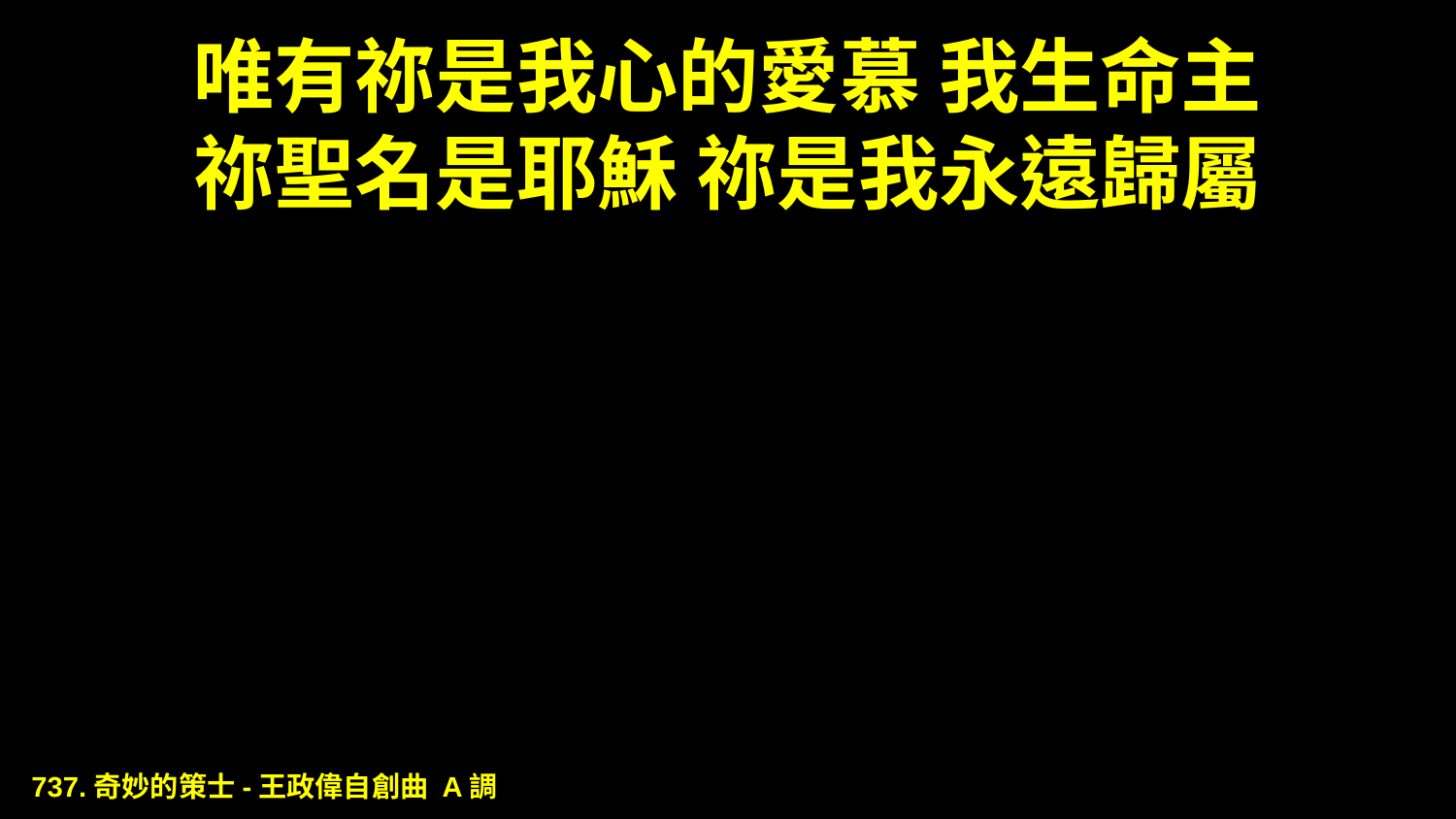

# 唯有祢是我心的愛慕 我生命主 祢聖名是耶穌 祢是我永遠歸屬
737.奇妙的策士-王政偉自創曲 A調